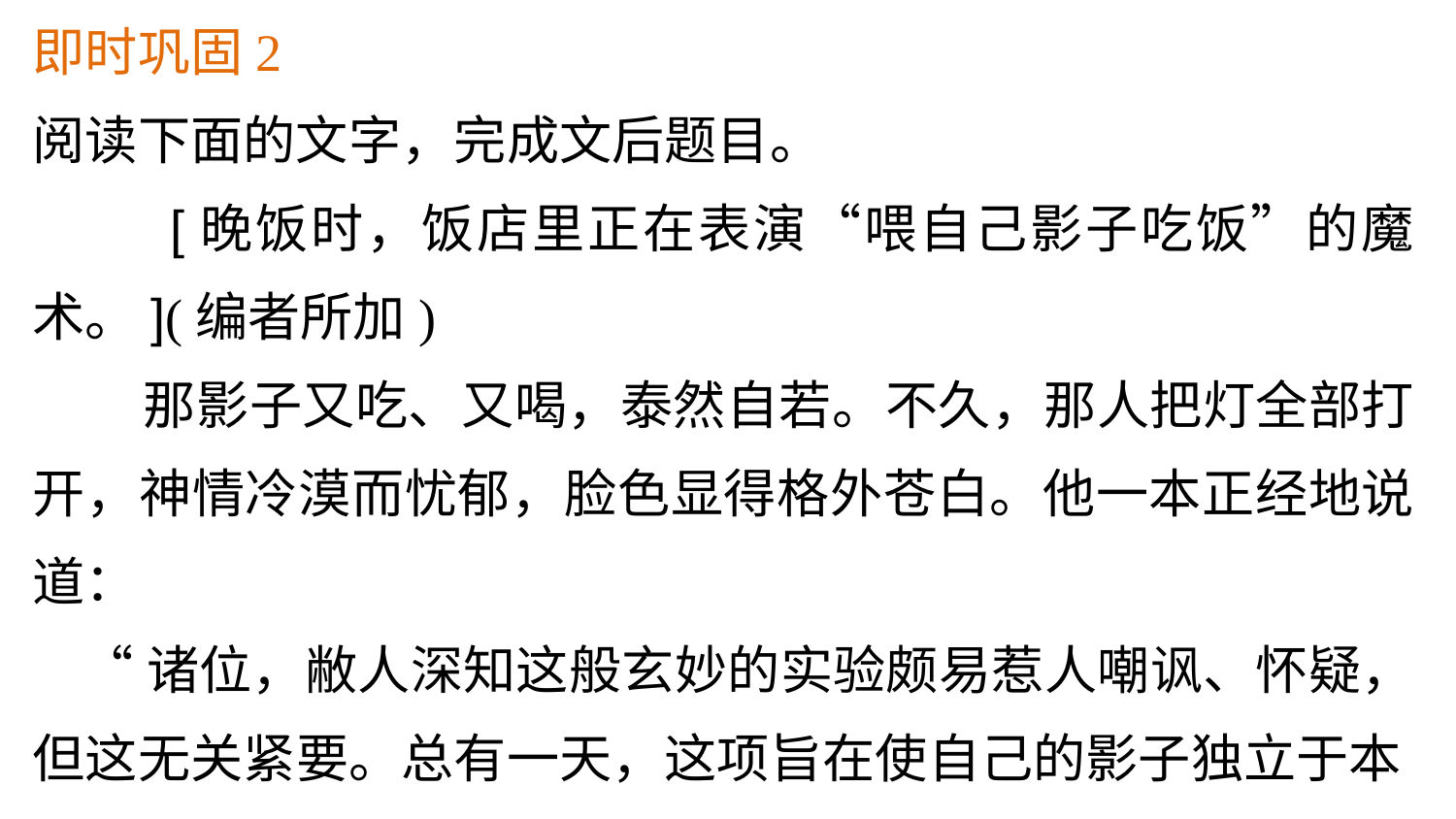

即时巩固2
阅读下面的文字，完成文后题目。
        [晚饭时，饭店里正在表演“喂自己影子吃饭”的魔术。](编者所加)
        那影子又吃、又喝，泰然自若。不久，那人把灯全部打开，神情冷漠而忧郁，脸色显得格外苍白。他一本正经地说道：
    “诸位，敝人深知这般玄妙的实验颇易惹人嘲讽、怀疑，但这无关紧要。总有一天，这项旨在使自己的影子独立于本